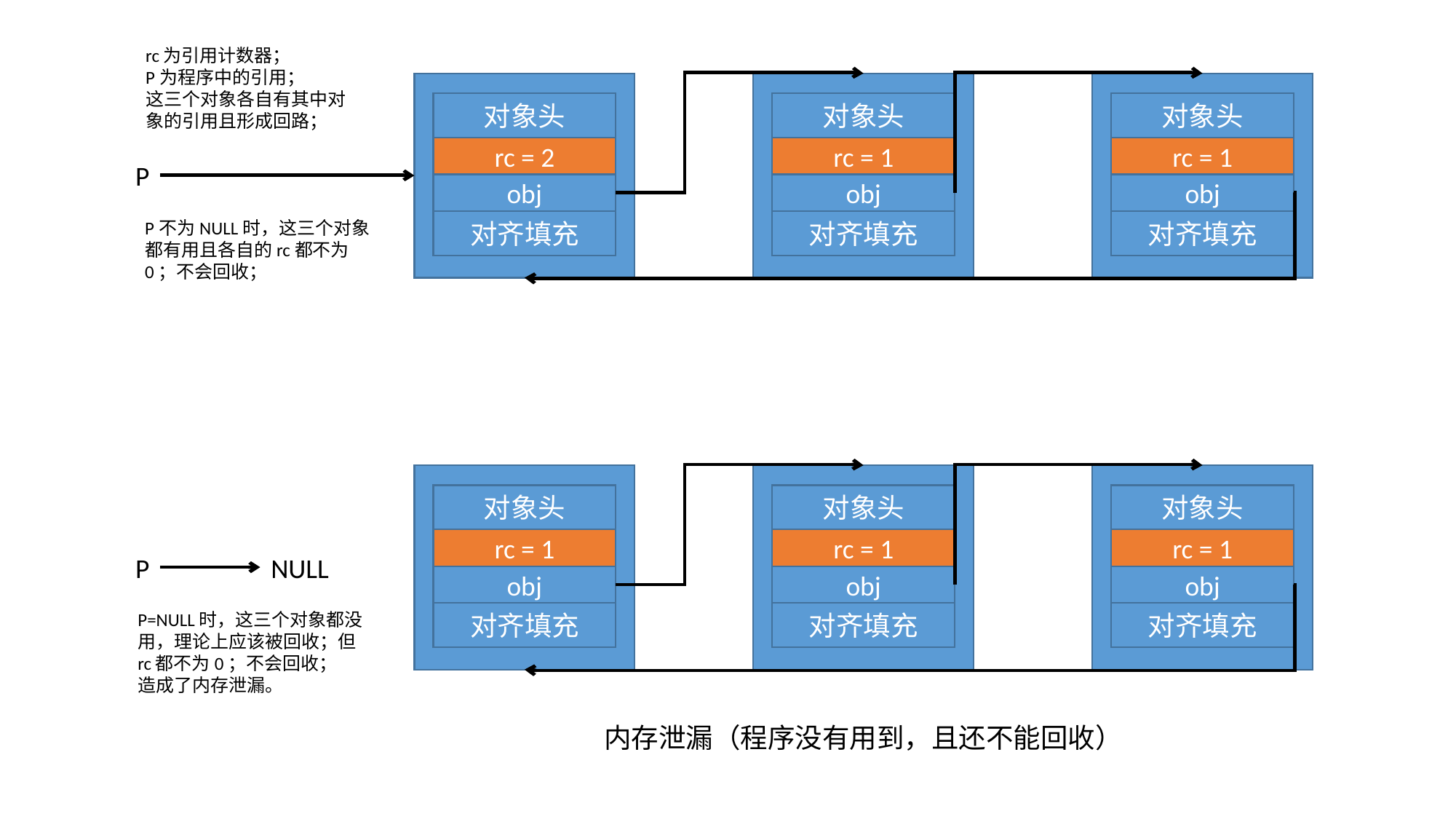

rc为引用计数器；
P为程序中的引用；
这三个对象各自有其中对象的引用且形成回路；

对象头
对象头
对象头
rc = 2
rc = 1
rc = 1
P
obj
obj
obj
P不为NULL时，这三个对象都有用且各自的rc都不为0；不会回收；
对齐填充
对齐填充
对齐填充

对象头
对象头
对象头
rc = 1
rc = 1
rc = 1
P
NULL
obj
obj
obj
P=NULL时，这三个对象都没用，理论上应该被回收；但rc都不为0；不会回收；
造成了内存泄漏。
对齐填充
对齐填充
对齐填充
内存泄漏（程序没有用到，且还不能回收）